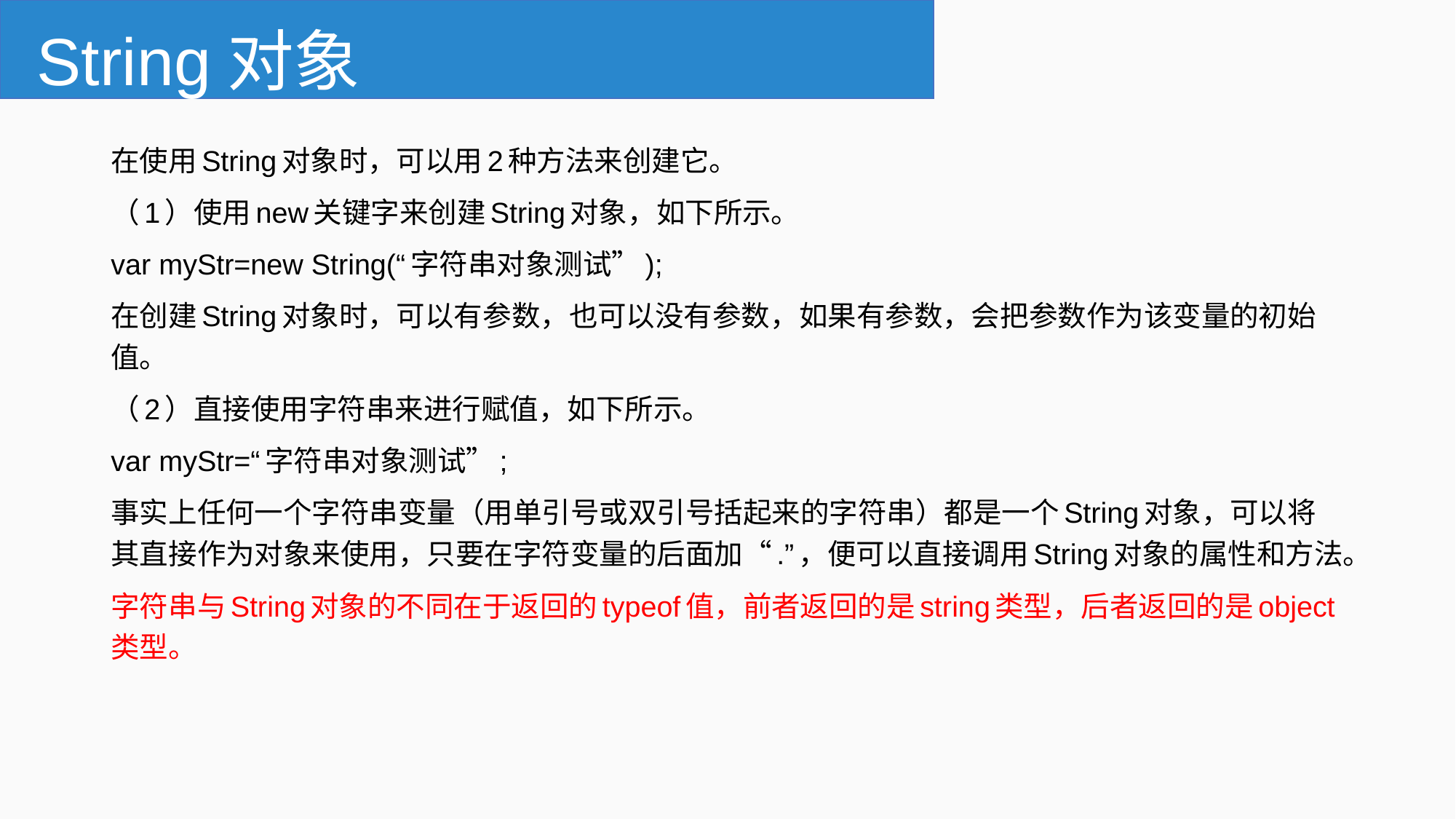

# String对象
在使用String对象时，可以用2种方法来创建它。
（1）使用new关键字来创建String对象，如下所示。
var myStr=new String(“字符串对象测试”);
在创建String对象时，可以有参数，也可以没有参数，如果有参数，会把参数作为该变量的初始值。
（2）直接使用字符串来进行赋值，如下所示。
var myStr=“字符串对象测试”;
事实上任何一个字符串变量（用单引号或双引号括起来的字符串）都是一个String对象，可以将其直接作为对象来使用，只要在字符变量的后面加“.”，便可以直接调用String对象的属性和方法。
字符串与String对象的不同在于返回的typeof值，前者返回的是string类型，后者返回的是object类型。